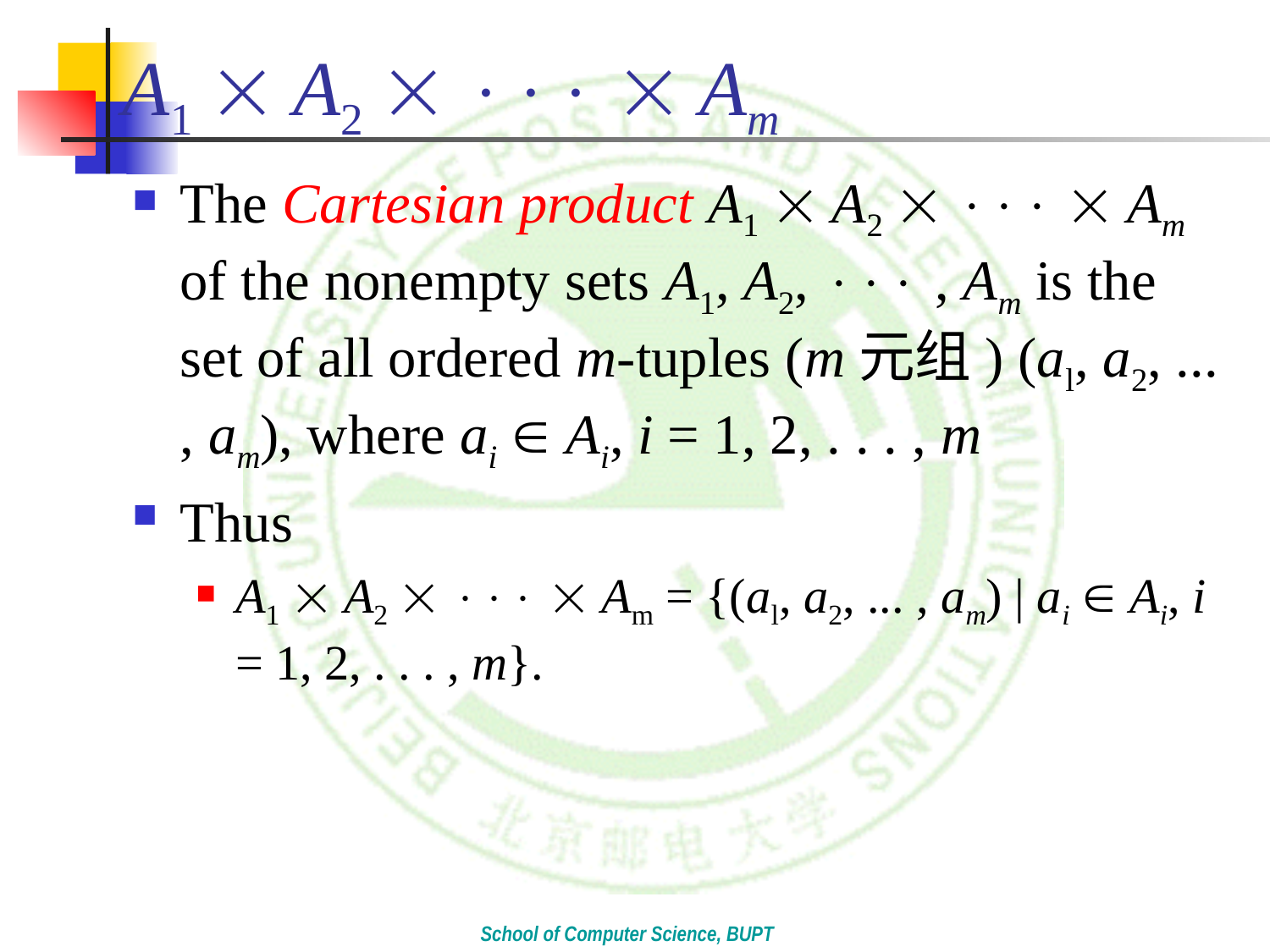

# A1 × A2 × ⋅⋅⋅ × Am
The Cartesian product A1 × A2 × ⋅⋅⋅ × Am of the nonempty sets A1, A2, ⋅⋅⋅ , Am is the set of all ordered m-tuples (m元组) (al, a2, ... , am), where ai ∈ Ai, i = 1, 2, . . . , m
Thus
A1 × A2 × ⋅⋅⋅ × Am = {(al, a2, ... , am) | ai ∈ Ai, i = 1, 2, . . . , m}.

School of Computer Science, BUPT
22